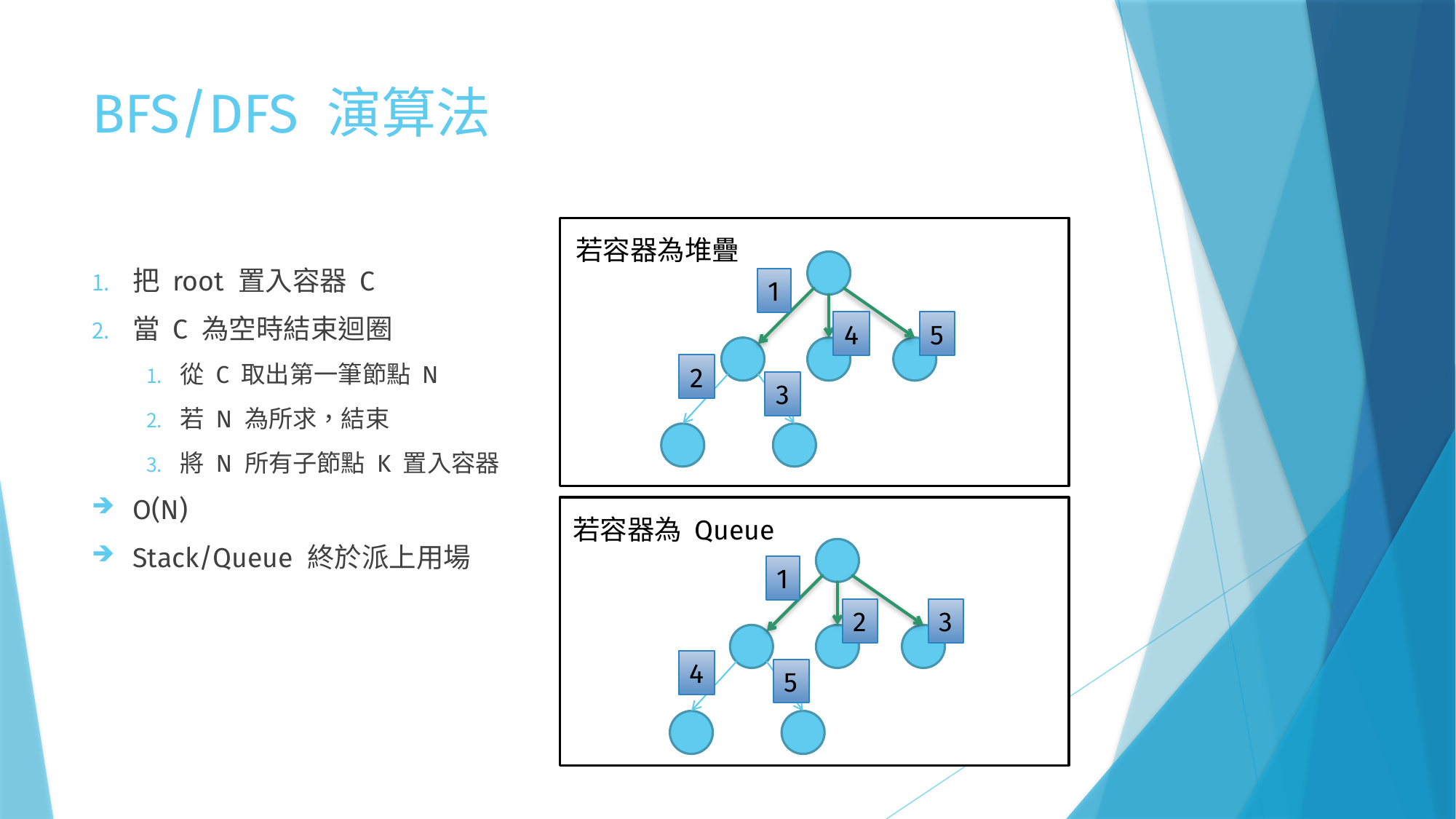

# BFS/DFS 演算法

若容器為堆疊

把 root 置入容器 C
當 C 為空時結束迴圈
從 C 取出第一筆節點 N
若 N 為所求，結束
將 N 所有子節點 K 置入容器
O(N)
Stack/Queue 終於派上用場
1
4
5

2
3

若容器為 Queue

1
2
3

4
5